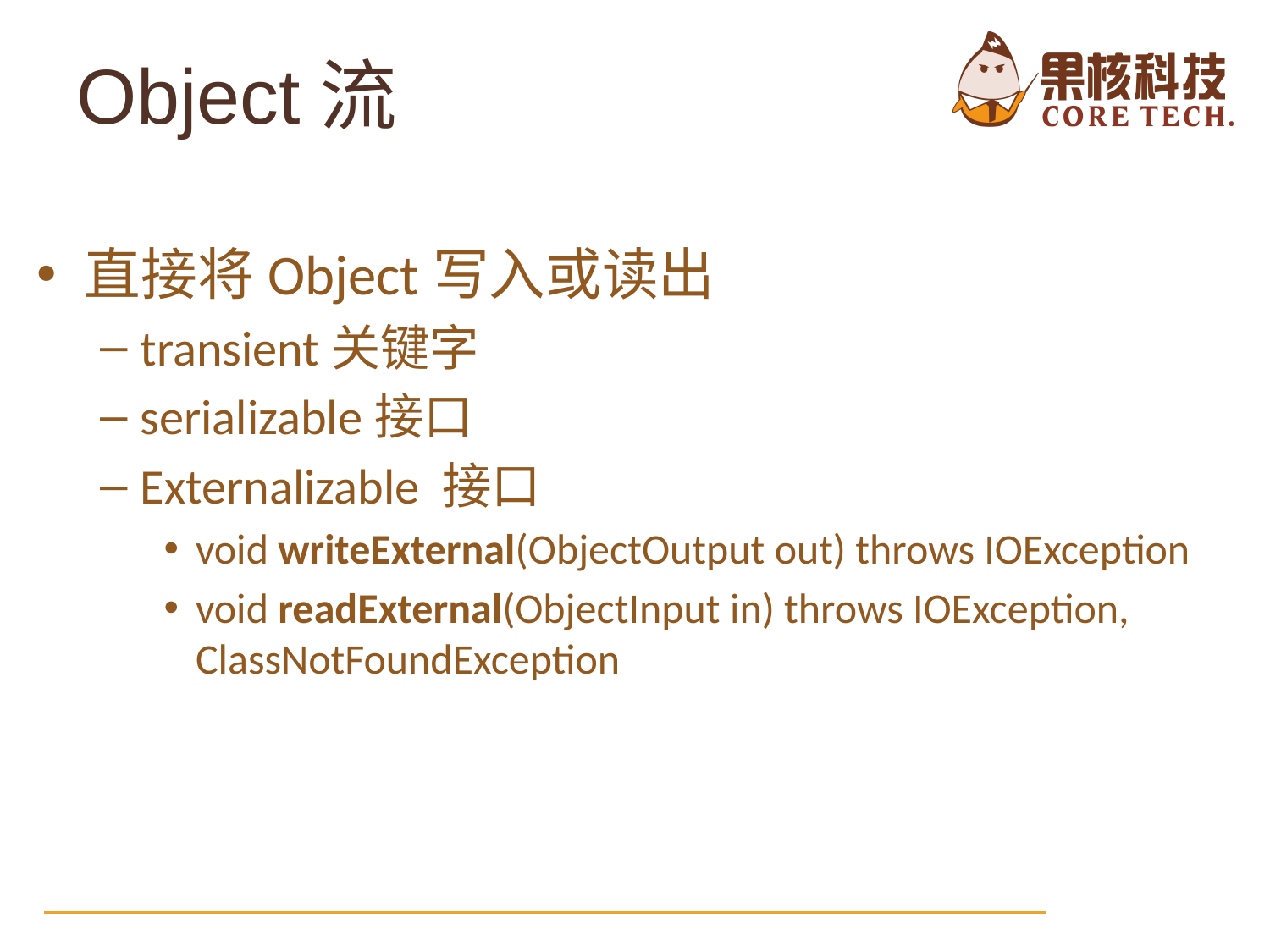

# Object流
直接将Object写入或读出
transient关键字
serializable接口
Externalizable 接口
void writeExternal(ObjectOutput out) throws IOException
void readExternal(ObjectInput in) throws IOException, ClassNotFoundException